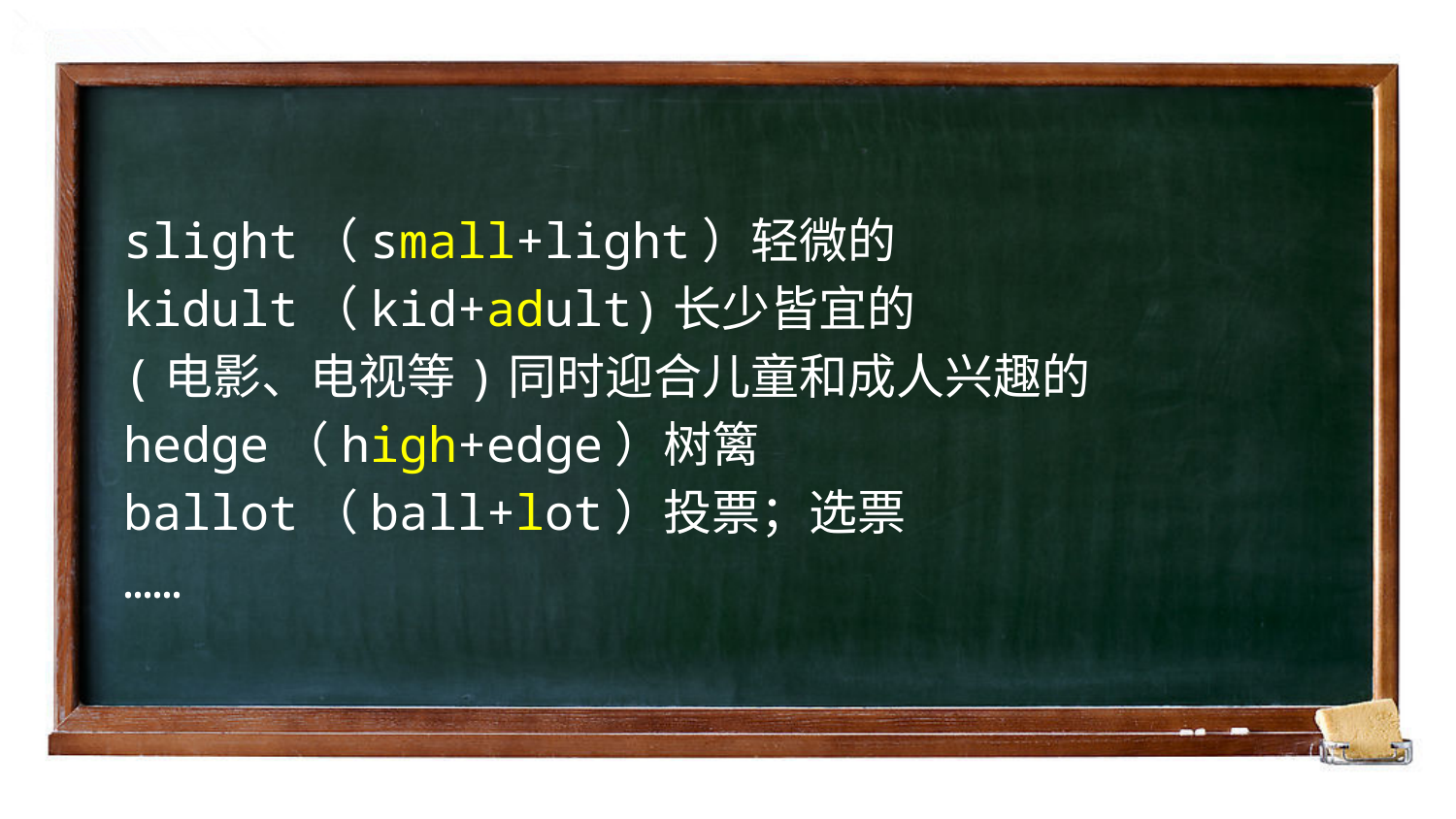

#
slight（small+light）轻微的
kidult（kid+adult)长少皆宜的
(电影、电视等)同时迎合儿童和成人兴趣的
hedge（high+edge）树篱
ballot（ball+lot）投票；选票
……